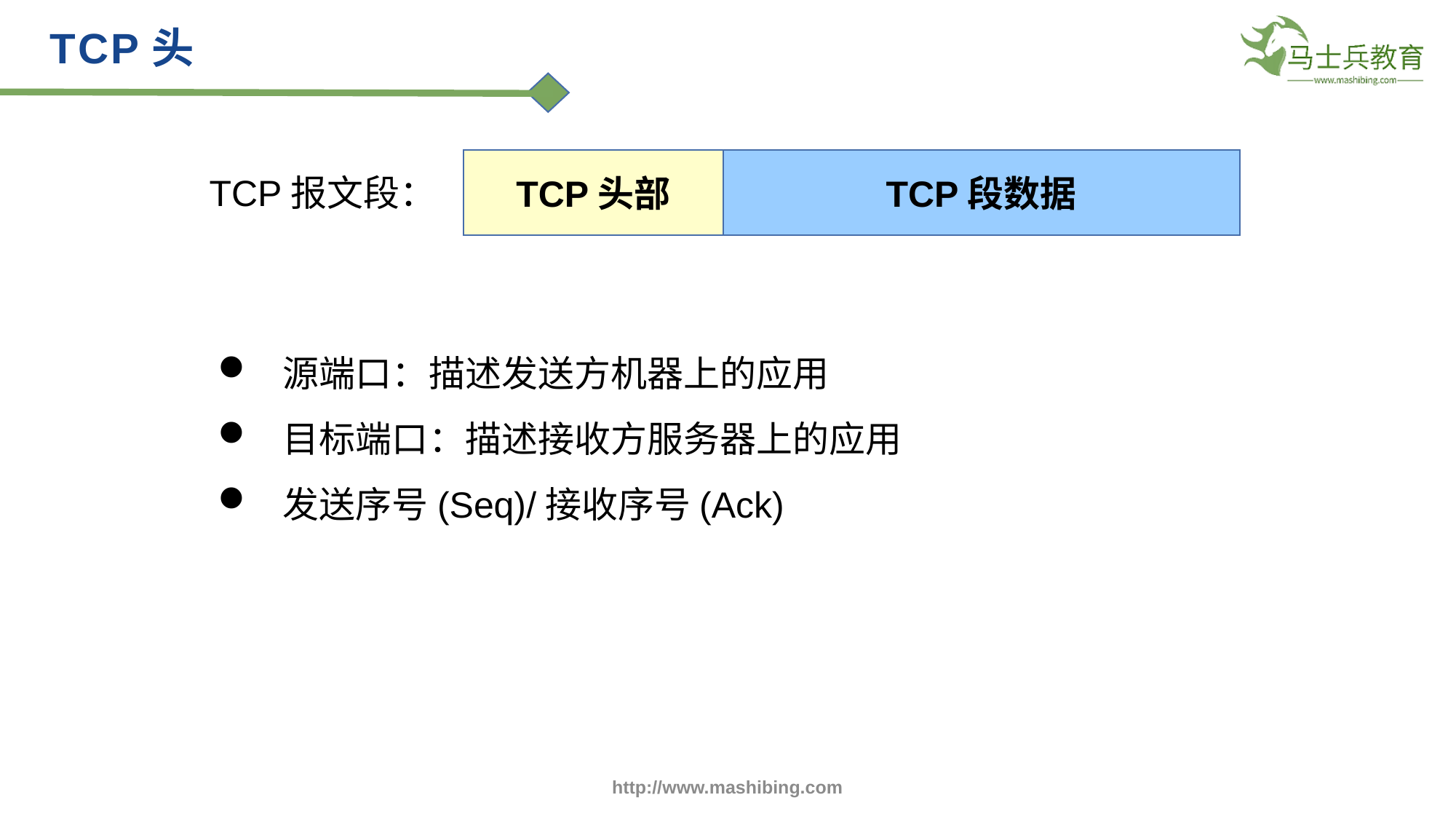

TCP头
TCP头部
TCP段数据
TCP报文段：
源端口：描述发送方机器上的应用
目标端口：描述接收方服务器上的应用
发送序号(Seq)/接收序号(Ack)